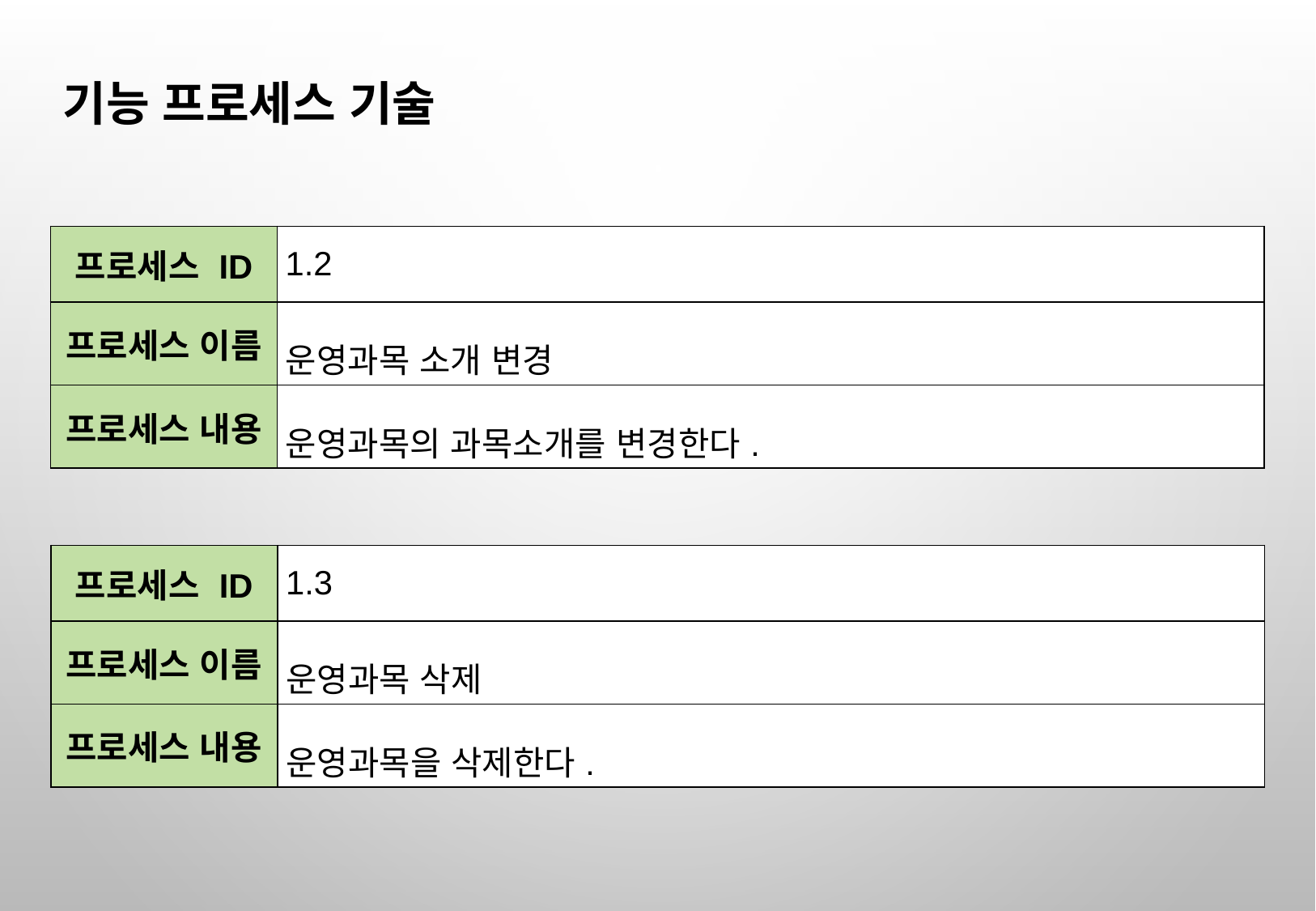

기능 프로세스 기술
| 프로세스 ID | 1.2 |
| --- | --- |
| 프로세스 이름 | 운영과목 소개 변경 |
| 프로세스 내용 | 운영과목의 과목소개를 변경한다. |
| 프로세스 ID | 1.3 |
| --- | --- |
| 프로세스 이름 | 운영과목 삭제 |
| 프로세스 내용 | 운영과목을 삭제한다. |
64